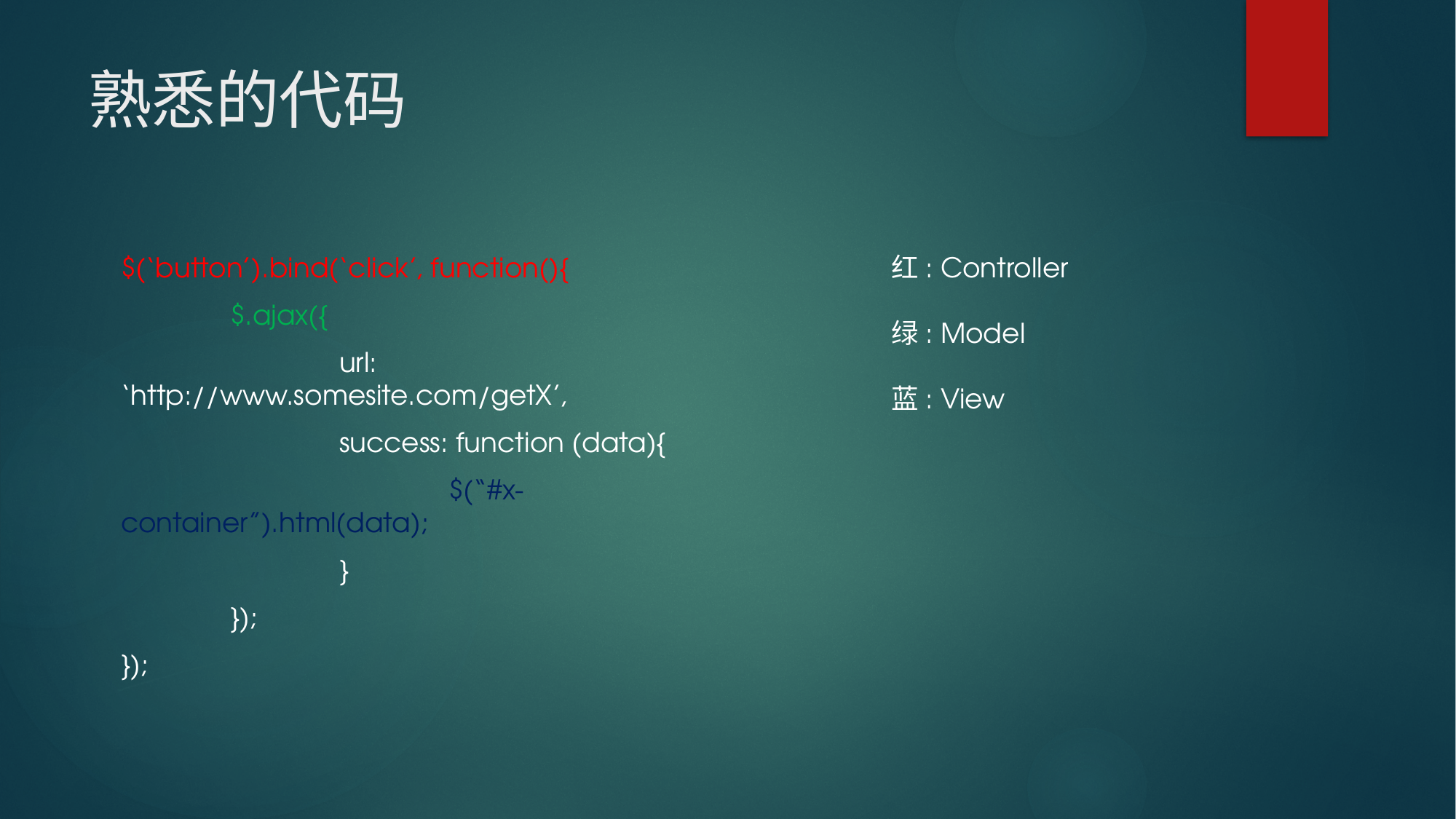

# 熟悉的代码
$(‘button’).bind(‘click’, function(){
	$.ajax({
		url: ‘http://www.somesite.com/getX’,
		success: function (data){
			$(“#x-container”).html(data);
		}
	});
});

红: Controller

绿: Model

蓝: View